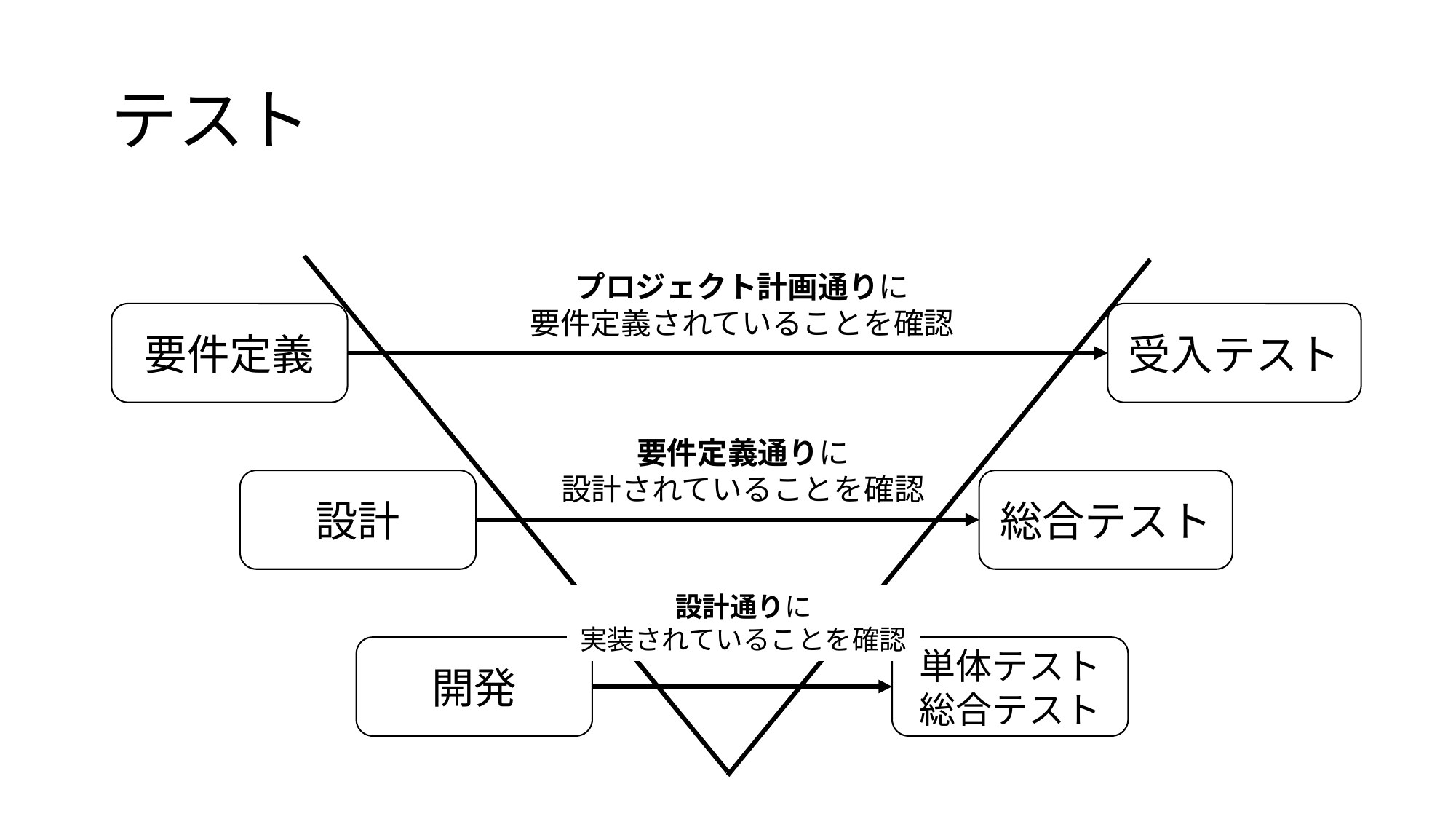

# テスト
プロジェクト計画通りに
要件定義されていることを確認
要件定義
受入テスト
要件定義通りに
設計されていることを確認
設計
総合テスト
設計通りに
実装されていることを確認
開発
単体テスト
総合テスト